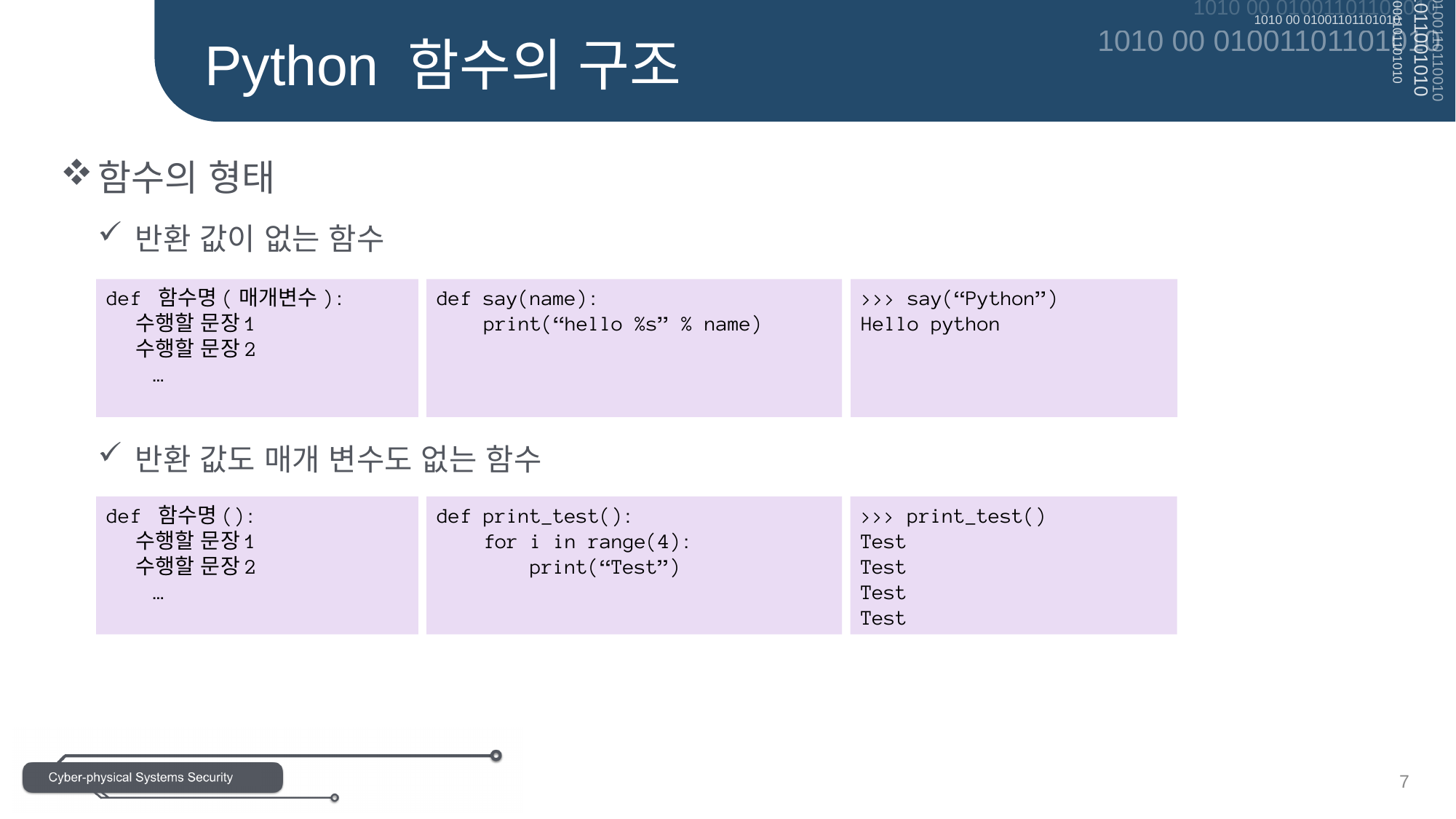

Python 함수의 구조
함수의 형태
반환 값이 없는 함수

반환 값도 매개 변수도 없는 함수
def 함수명(매개변수):
    수행할 문장1
    수행할 문장2
    …

def say(name):
    print(“hello %s” % name)

>>> say(“Python”)
Hello python

def 함수명():
    수행할 문장1
    수행할 문장2
    …

def print_test():
    for i in range(4):
        print(“Test”)

>>> print_test()
Test
Test
Test
Test
7